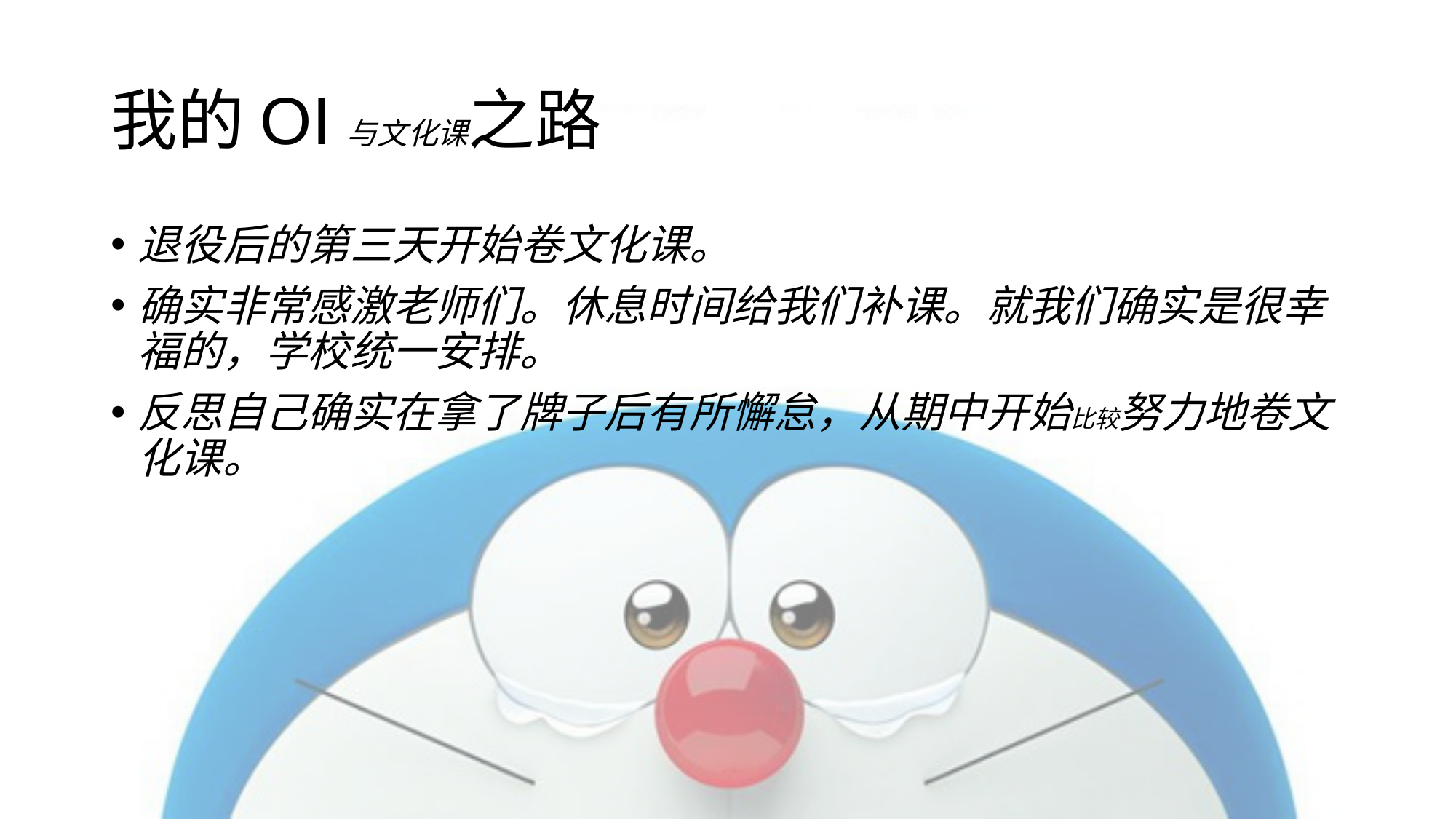

# 我的OI与文化课之路
退役后的第三天开始卷文化课。
确实非常感激老师们。休息时间给我们补课。就我们确实是很幸福的，学校统一安排。
反思自己确实在拿了牌子后有所懈怠，从期中开始比较努力地卷文化课。